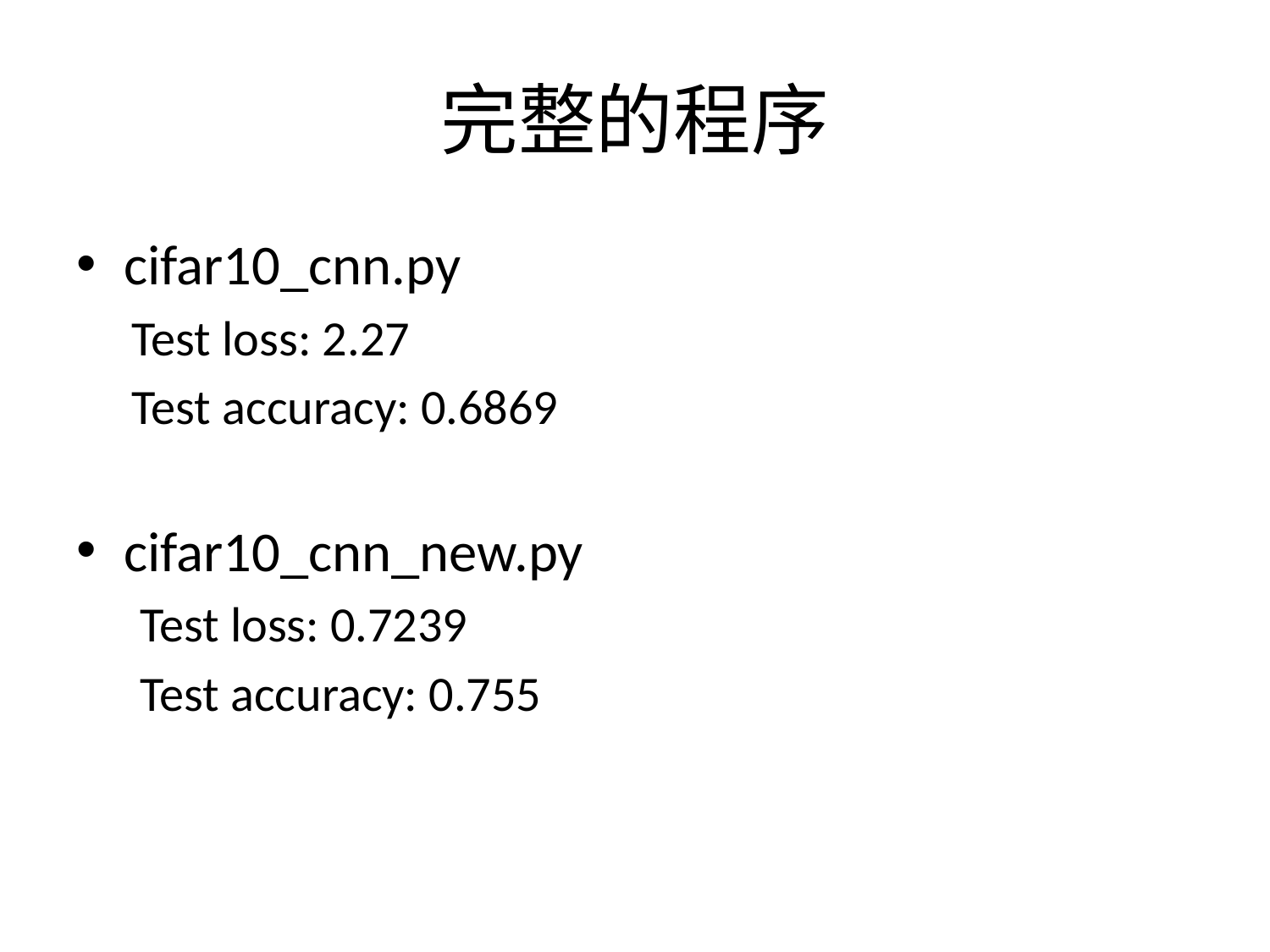

# 完整的程序
cifar10_cnn.py
Test loss: 2.27
Test accuracy: 0.6869

cifar10_cnn_new.py
Test loss: 0.7239
Test accuracy: 0.755